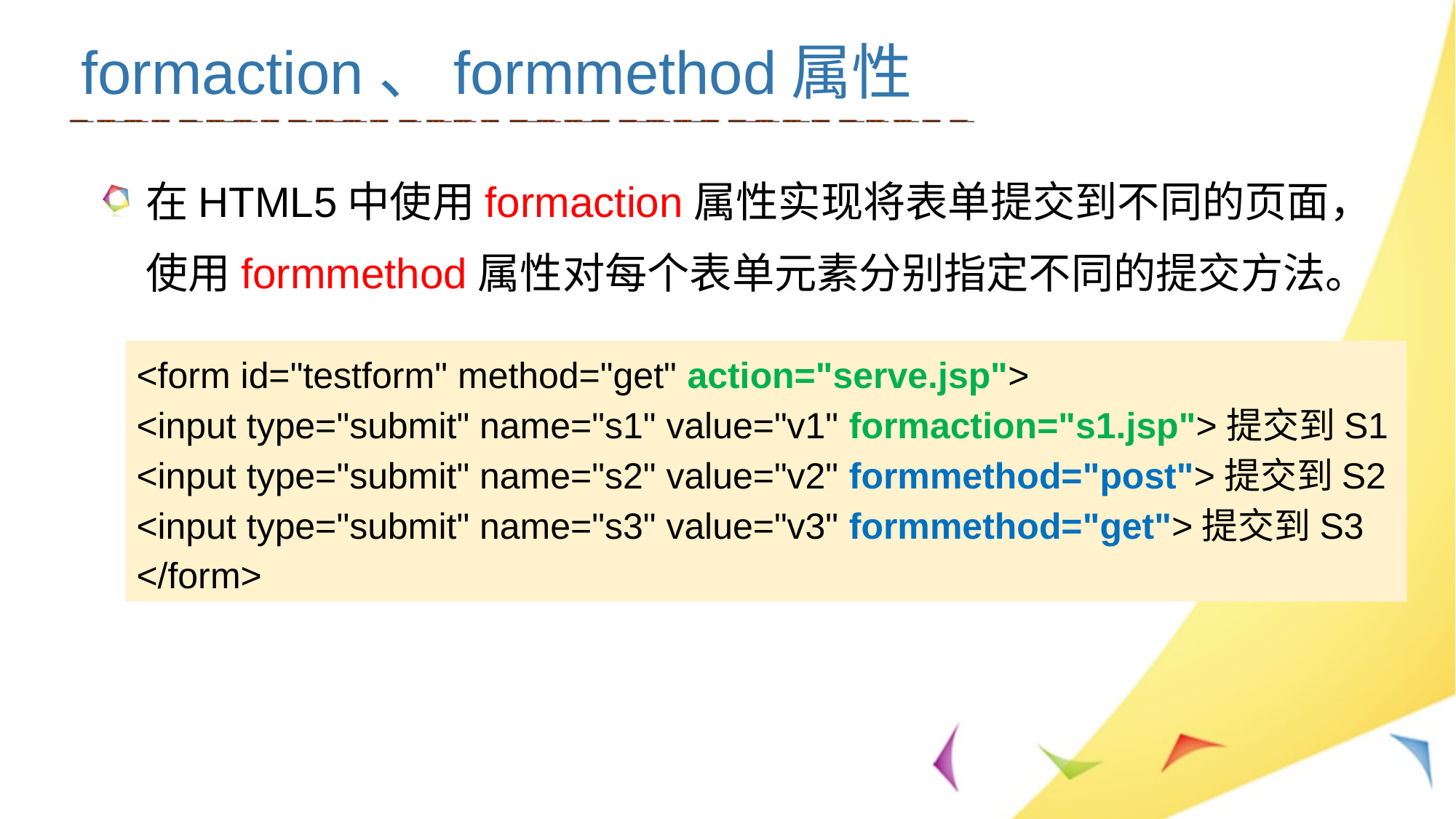

formaction、formmethod属性
在HTML5中使用formaction属性实现将表单提交到不同的页面，使用formmethod属性对每个表单元素分别指定不同的提交方法。
<form id="testform" method="get" action="serve.jsp">
<input type="submit" name="s1" value="v1" formaction="s1.jsp">提交到S1
<input type="submit" name="s2" value="v2" formmethod="post">提交到S2
<input type="submit" name="s3" value="v3" formmethod="get">提交到S3
</form>